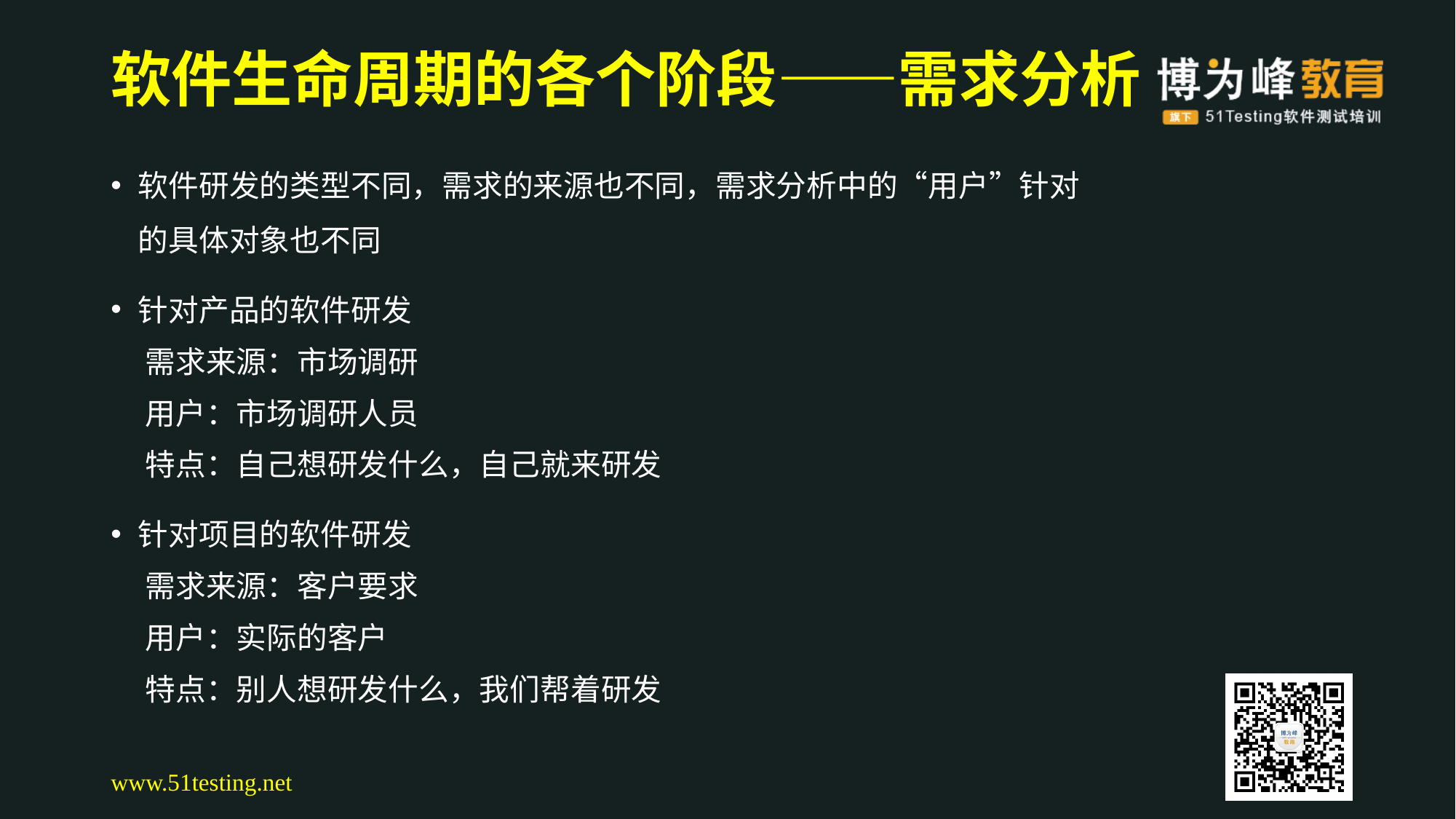

# 软件生命周期的各个阶段——需求分析
软件研发的类型不同，需求的来源也不同，需求分析中的“用户”针对的具体对象也不同
针对产品的软件研发
    需求来源：市场调研
    用户：市场调研人员
    特点：自己想研发什么，自己就来研发
针对项目的软件研发
    需求来源：客户要求
    用户：实际的客户
    特点：别人想研发什么，我们帮着研发
www.51testing.net